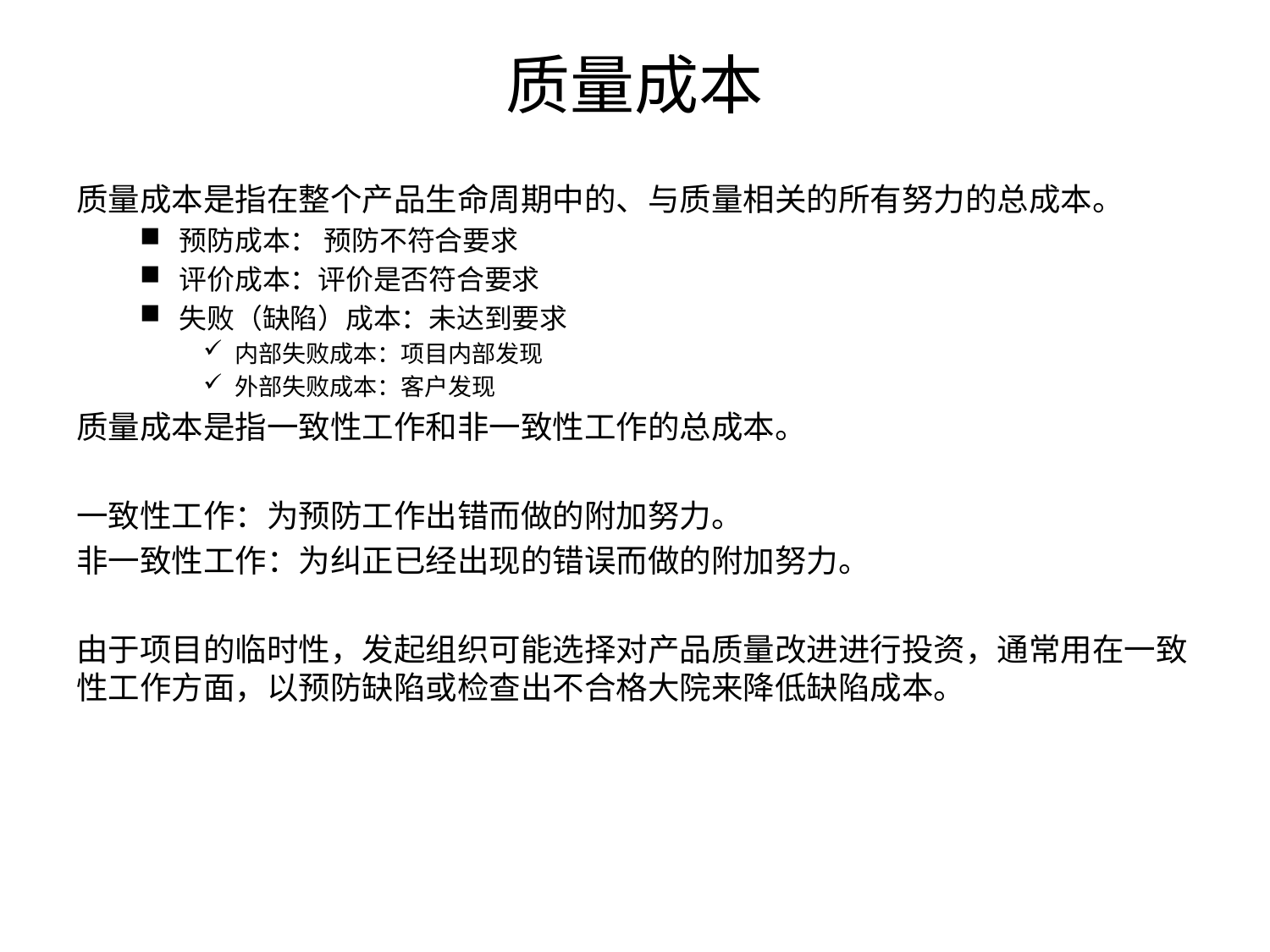

# 质量成本
质量成本是指在整个产品生命周期中的、与质量相关的所有努力的总成本。
预防成本： 预防不符合要求
评价成本：评价是否符合要求
失败（缺陷）成本：未达到要求
内部失败成本：项目内部发现
外部失败成本：客户发现
质量成本是指一致性工作和非一致性工作的总成本。

一致性工作：为预防工作出错而做的附加努力。
非一致性工作：为纠正已经出现的错误而做的附加努力。

由于项目的临时性，发起组织可能选择对产品质量改进进行投资，通常用在一致性工作方面，以预防缺陷或检查出不合格大院来降低缺陷成本。